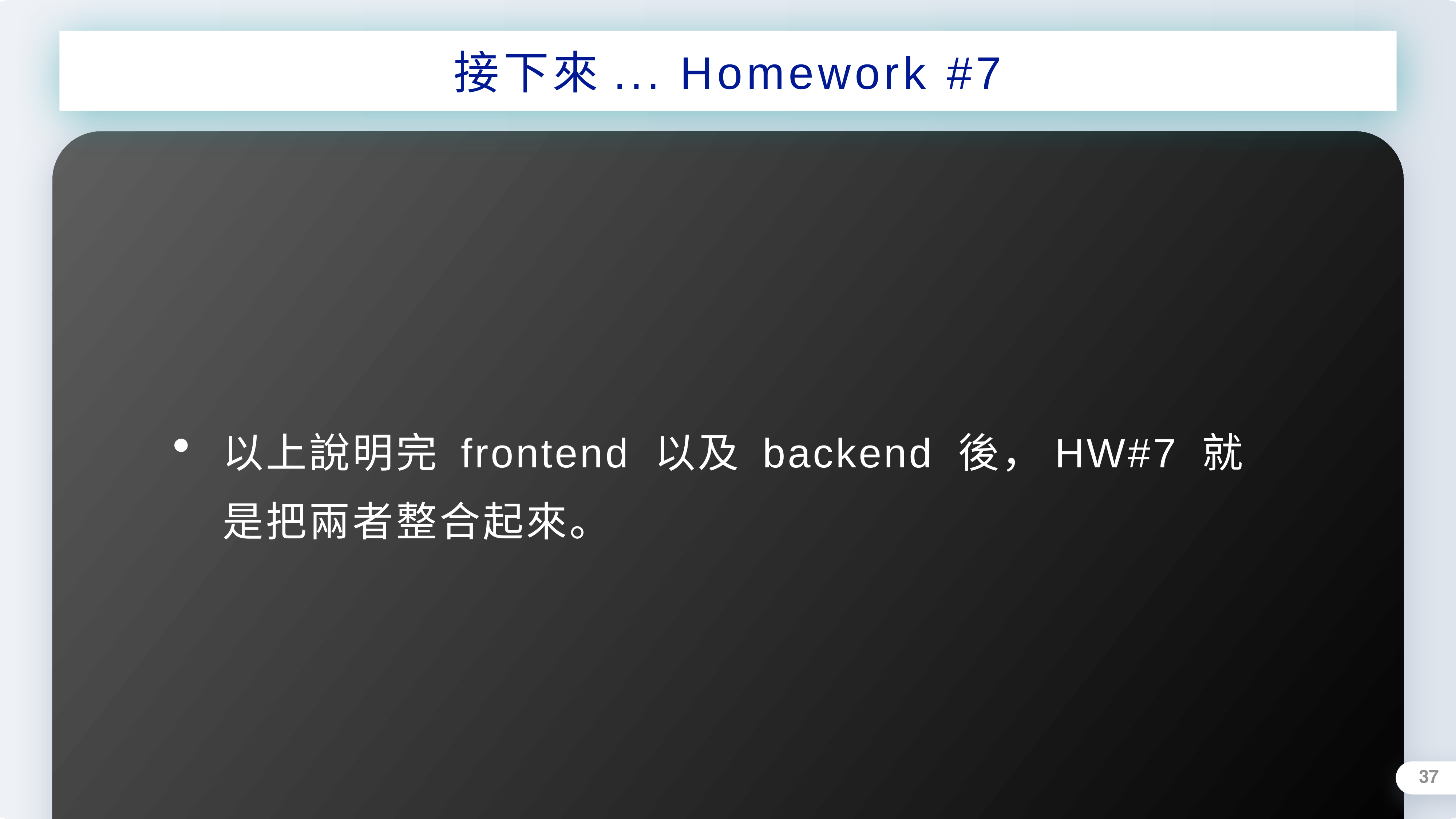

接下來... Homework #7
以上說明完 frontend 以及 backend 後，HW#7 就是把兩者整合起來。
37